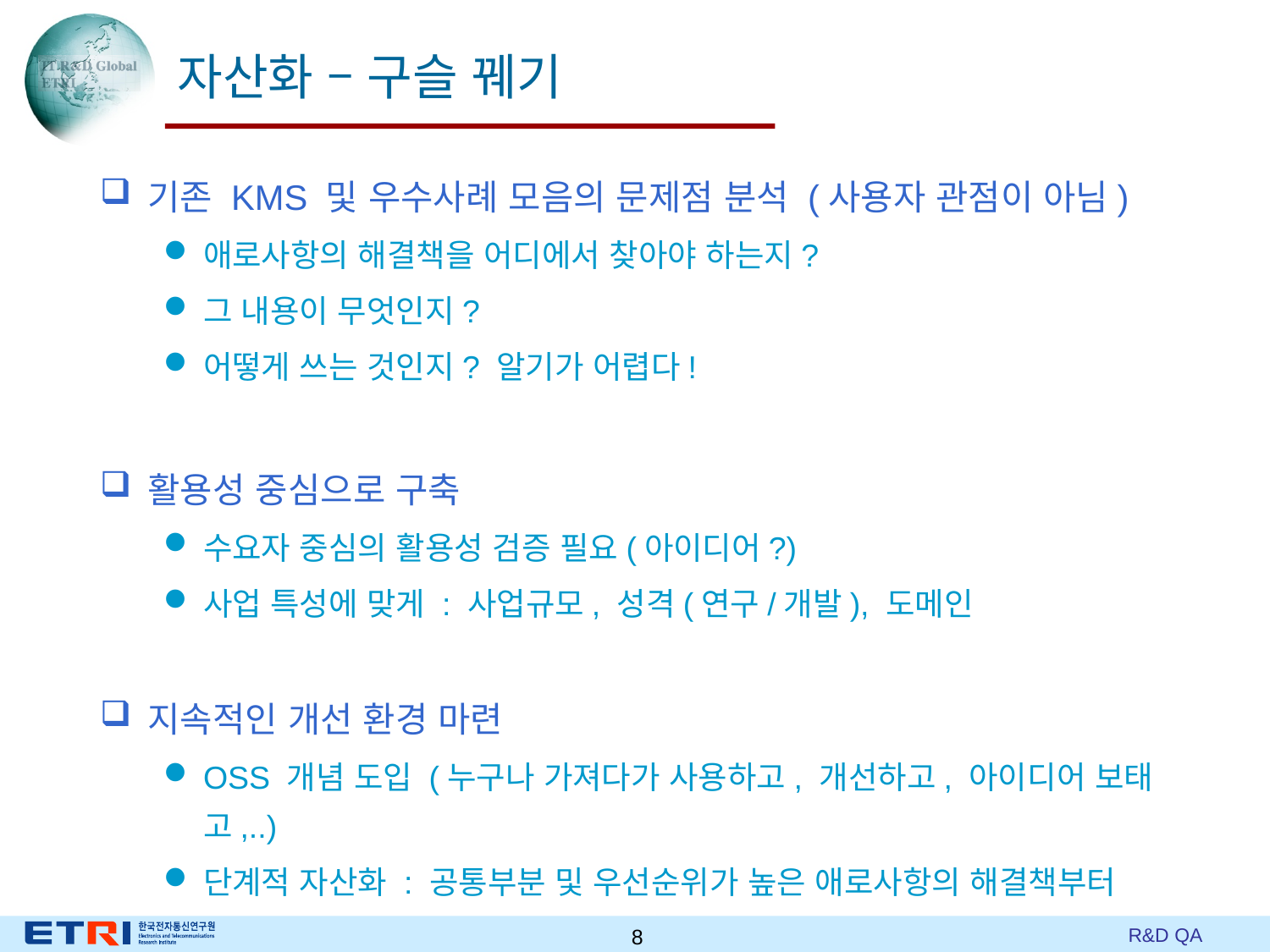

# 자산화 – 구슬 꿰기
기존 KMS 및 우수사례 모음의 문제점 분석 (사용자 관점이 아님)
애로사항의 해결책을 어디에서 찾아야 하는지?
그 내용이 무엇인지?
어떻게 쓰는 것인지? 알기가 어렵다!

활용성 중심으로 구축
수요자 중심의 활용성 검증 필요(아이디어?)
사업 특성에 맞게 : 사업규모, 성격(연구/개발), 도메인

지속적인 개선 환경 마련
OSS 개념 도입 (누구나 가져다가 사용하고, 개선하고, 아이디어 보태고,..)
단계적 자산화 : 공통부분 및 우선순위가 높은 애로사항의 해결책부터